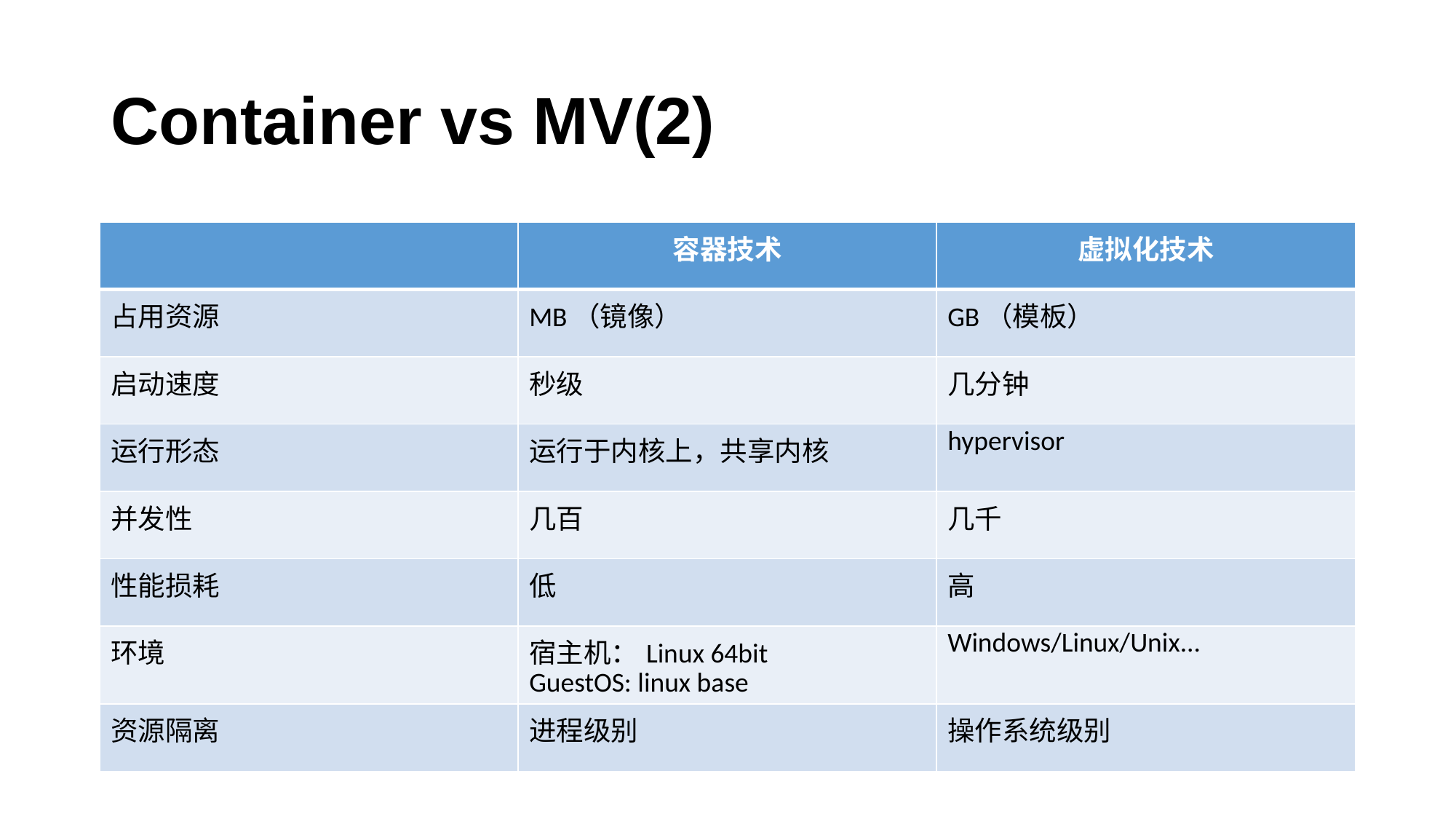

# Container vs MV(2)
|  | 容器技术 | 虚拟化技术 |
| --- | --- | --- |
| 占用资源 | MB（镜像） | GB（模板） |
| 启动速度 | 秒级 | 几分钟 |
| 运行形态 | 运行于内核上，共享内核 | hypervisor |
| 并发性 | 几百 | 几千 |
| 性能损耗 | 低 | 高 |
| 环境 | 宿主机：Linux 64bit GuestOS: linux base | Windows/Linux/Unix... |
| 资源隔离 | 进程级别 | 操作系统级别 |